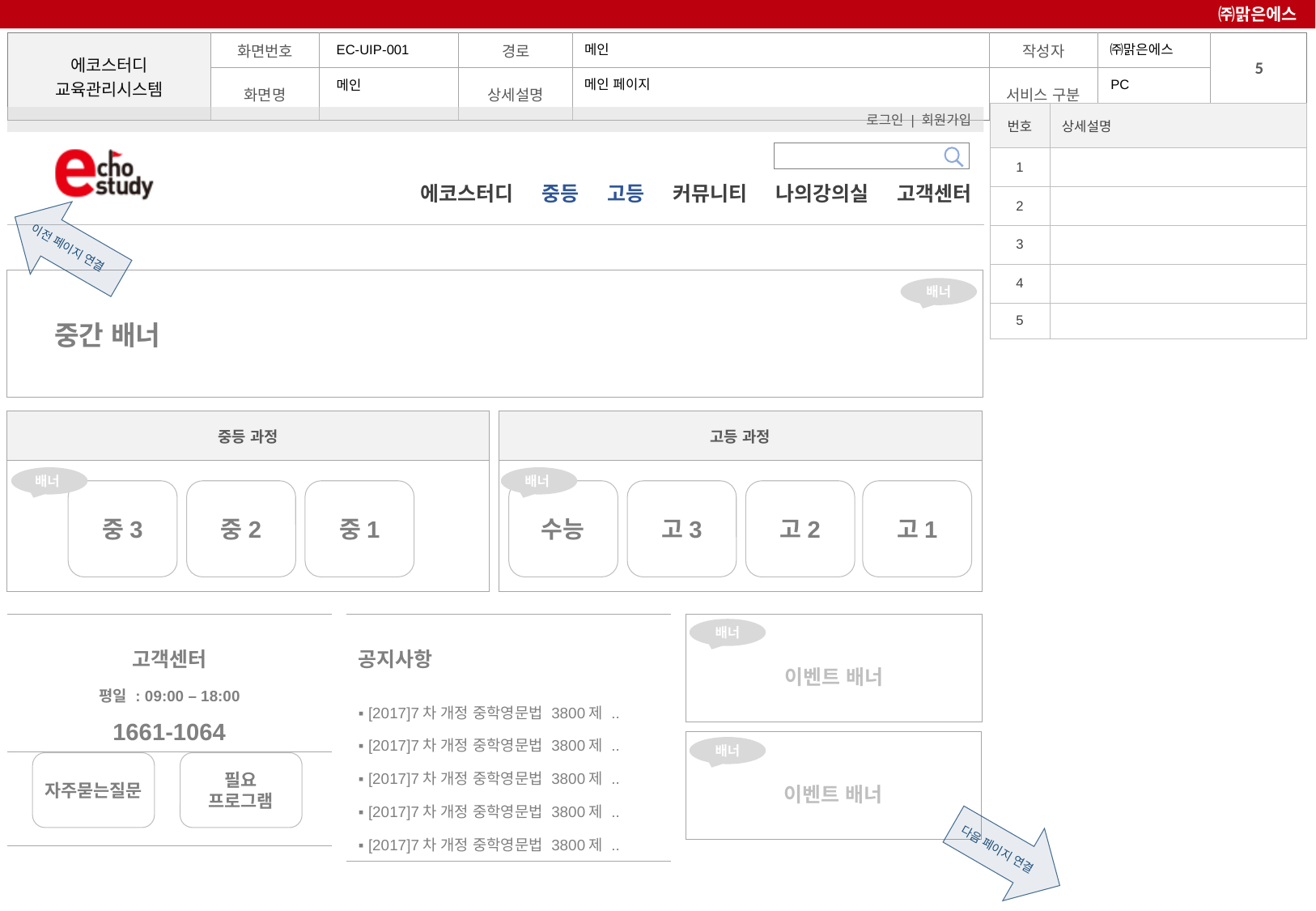

㈜맑은에스
메인
EC-UIP-001
PC
메인 페이지
메인
| 번호 | 상세설명 |
| --- | --- |
| 1 |  |
| 2 |  |
| 3 |  |
| 4 |  |
| 5 |  |
이전 페이지 연결
| 중간 배너 |
| --- |
배너
| 중등 과정 |
| --- |
|  |
| 고등 과정 |
| --- |
|  |
배너
배너
중3
중2
중1
수능
고3
고2
고1
| 고객센터 평일 : 09:00 – 18:00 1661-1064 |
| --- |
|  |
| 공지사항 ▪ [2017]7차 개정 중학영문법 3800제 .. ▪ [2017]7차 개정 중학영문법 3800제 .. ▪ [2017]7차 개정 중학영문법 3800제 .. ▪ [2017]7차 개정 중학영문법 3800제 .. ▪ [2017]7차 개정 중학영문법 3800제 .. |
| --- |
| 이벤트 배너 |
| --- |
배너
| 이벤트 배너 |
| --- |
배너
자주묻는질문
필요
프로그램
다음 페이지 연결